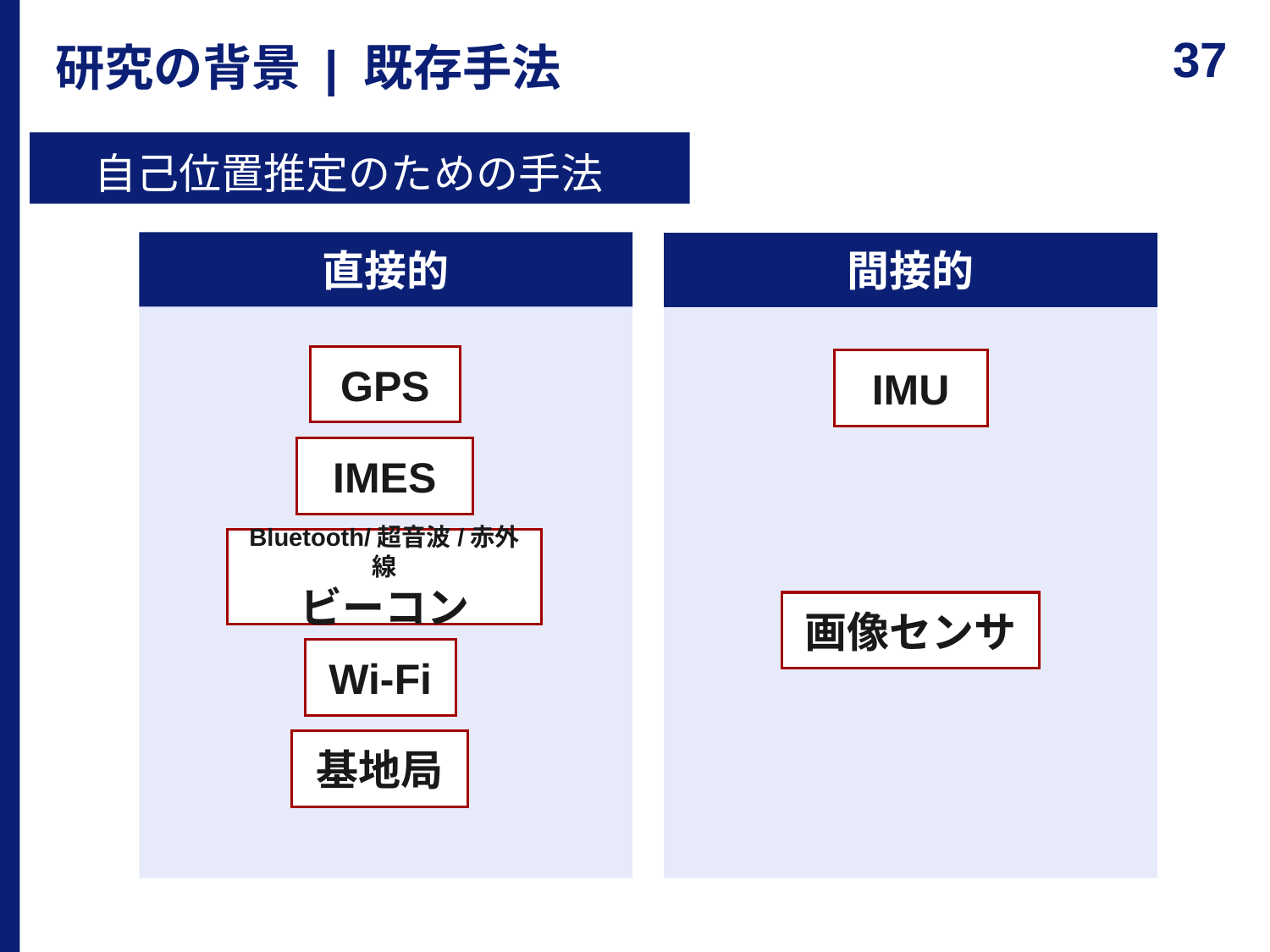

# 研究の背景 | 既存手法
自己位置推定のための手法
直接的
間接的
間接的

GPS
IMU
IMES
Bluetooth/超音波/赤外線
ビーコン
画像センサ
Wi-Fi
基地局